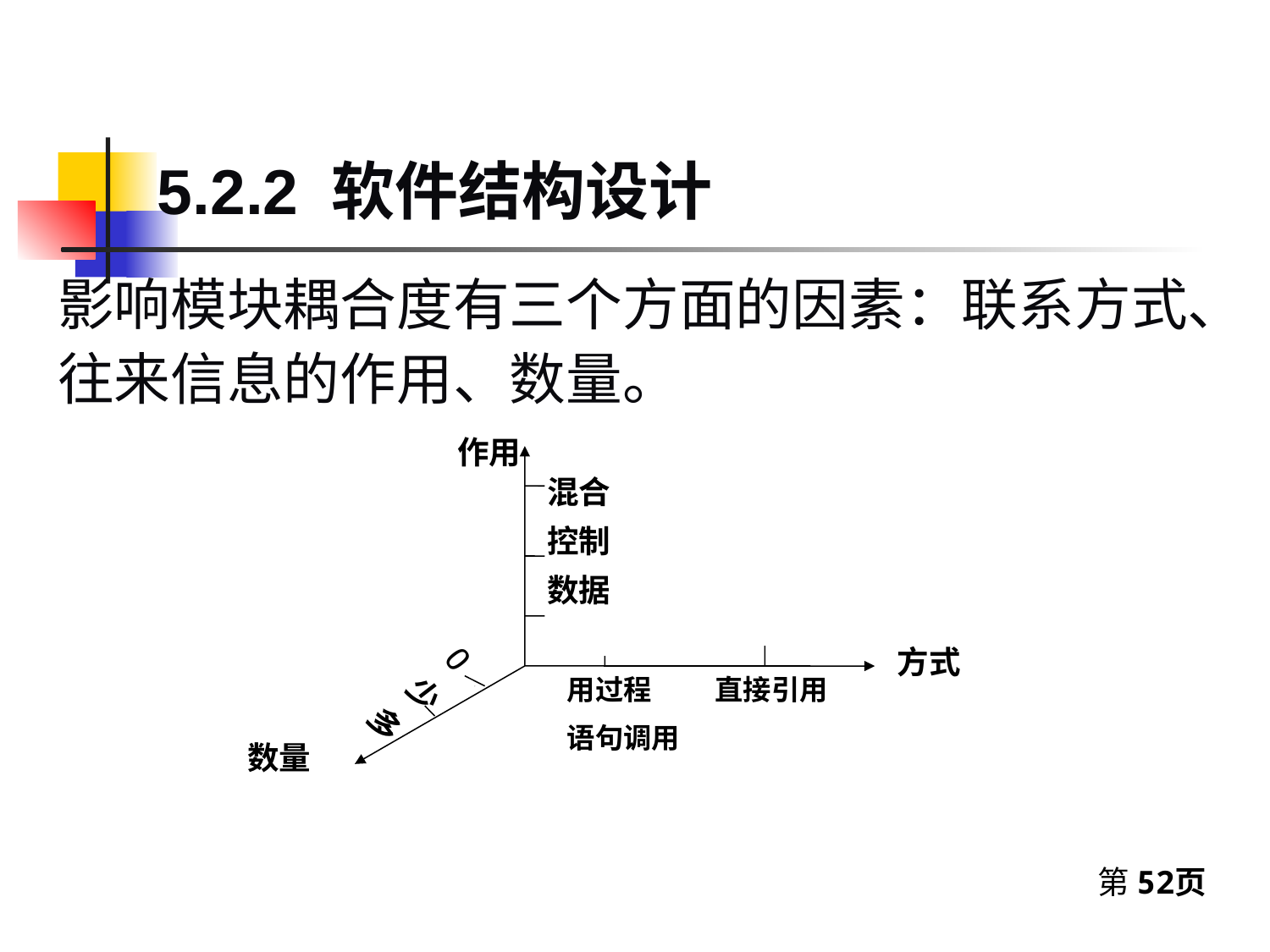

5.2.2 软件结构设计
影响模块耦合度有三个方面的因素：联系方式、往来信息的作用、数量。

作用

混合
控制
数据

0
少
多

方式

用过程          直接引用
语句调用

数量